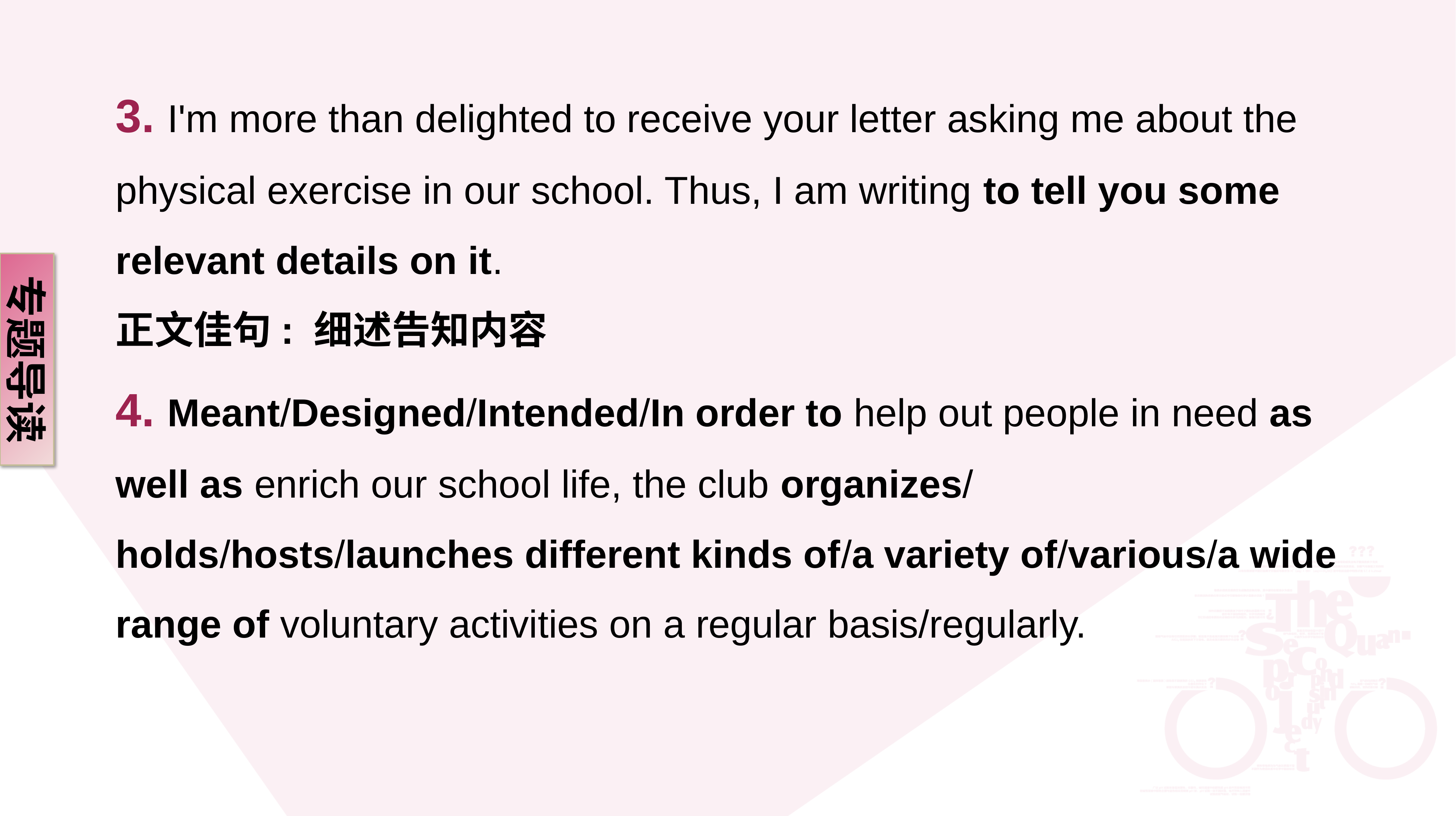

3. I'm more than delighted to receive your letter asking me about the physical exercise in our school. Thus, I am writing to tell you some relevant details on it.
正文佳句: 细述告知内容
4. Meant/Designed/Intended/In order to help out people in need as well as enrich our school life, the club organizes/
holds/hosts/launches different kinds of/a variety of/various/a wide range of voluntary activities on a regular basis/regularly.
专题导读